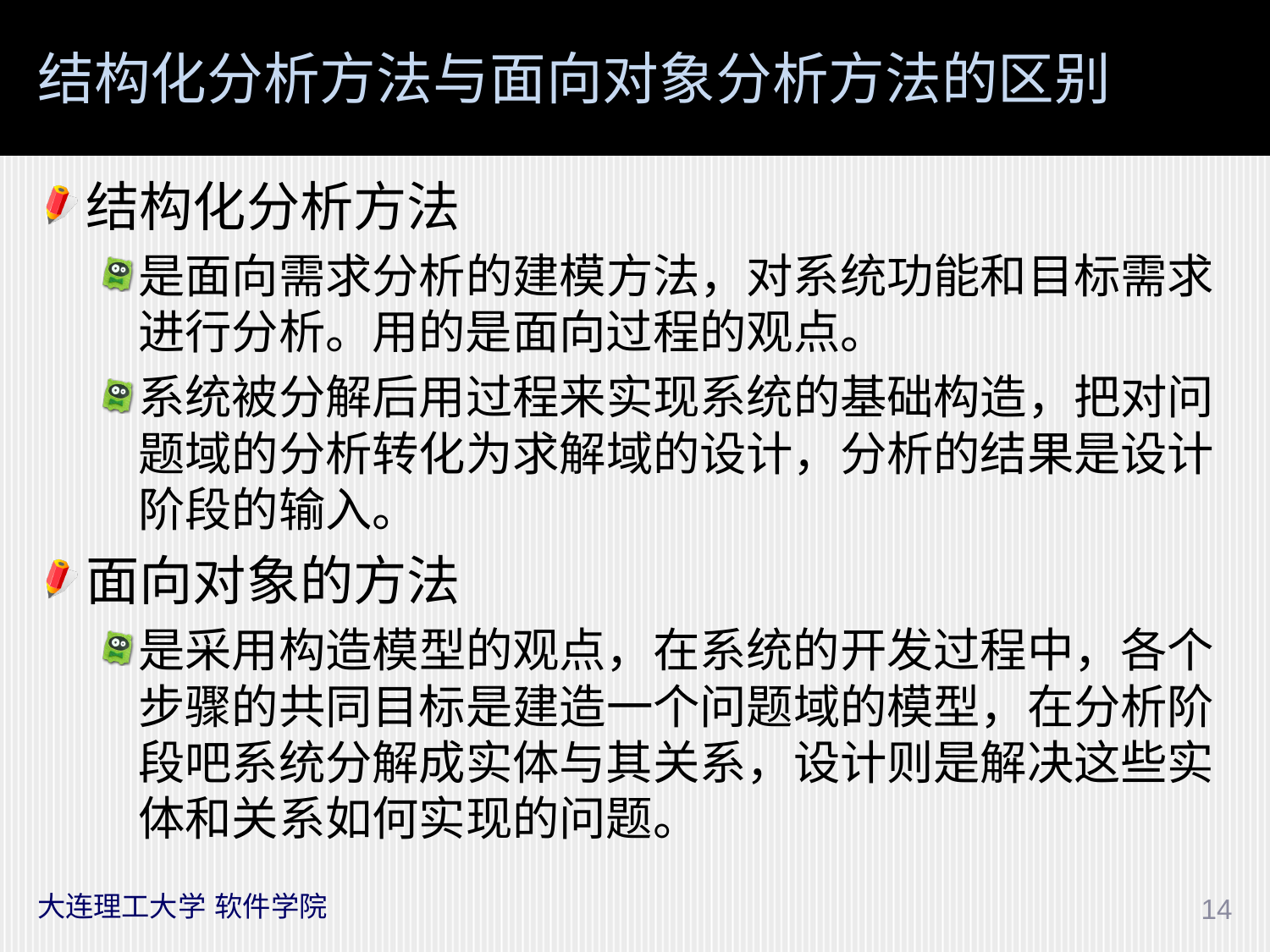

# 结构化分析方法与面向对象分析方法的区别
结构化分析方法
是面向需求分析的建模方法，对系统功能和目标需求进行分析。用的是面向过程的观点。
系统被分解后用过程来实现系统的基础构造，把对问题域的分析转化为求解域的设计，分析的结果是设计阶段的输入。
面向对象的方法
是采用构造模型的观点，在系统的开发过程中，各个步骤的共同目标是建造一个问题域的模型，在分析阶段吧系统分解成实体与其关系，设计则是解决这些实体和关系如何实现的问题。

大连理工大学 软件学院
14